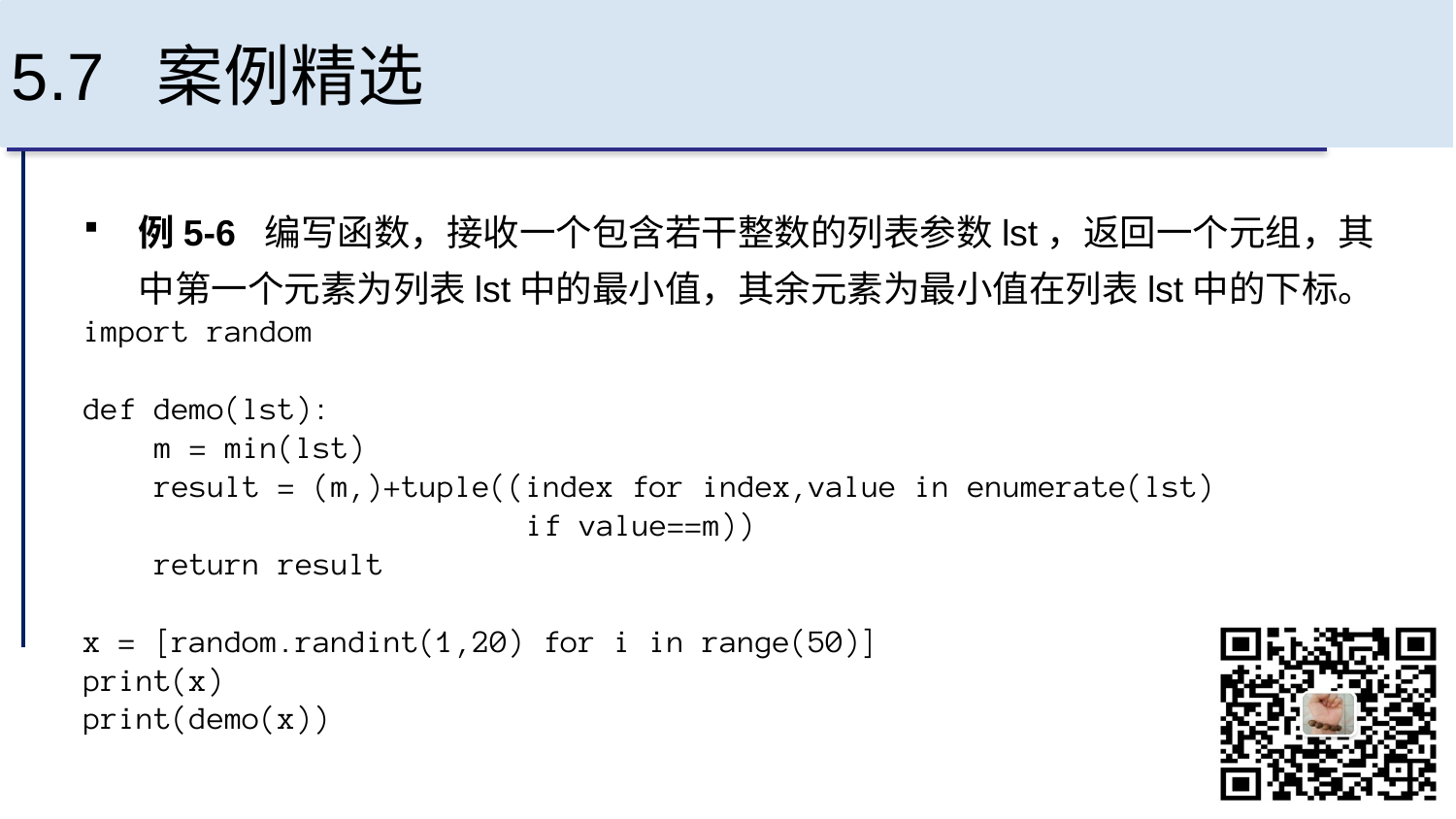

# 5.7  案例精选
例5-6  编写函数，接收一个包含若干整数的列表参数lst，返回一个元组，其中第一个元素为列表lst中的最小值，其余元素为最小值在列表lst中的下标。
import random

def demo(lst):
    m = min(lst)
    result = (m,)+tuple((index for index,value in enumerate(lst)
                         if value==m))
    return result

x = [random.randint(1,20) for i in range(50)]
print(x)
print(demo(x))